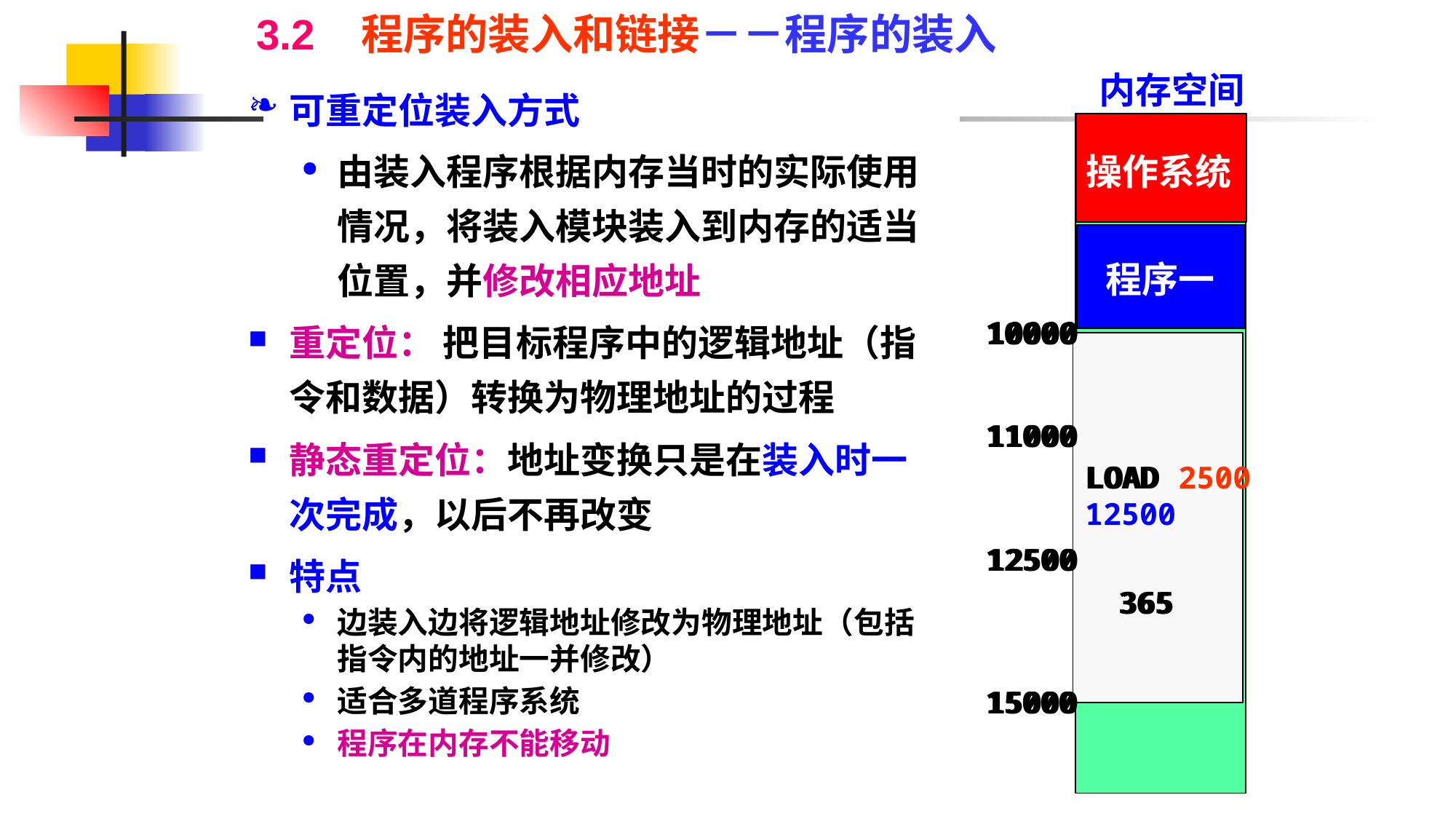

3.2   程序的装入和链接－－程序的装入
内存空间
可重定位装入方式
由装入程序根据内存当时的实际使用情况，将装入模块装入到内存的适当位置，并修改相应地址
重定位： 把目标程序中的逻辑地址（指令和数据）转换为物理地址的过程
静态重定位：地址变换只是在装入时一次完成，以后不再改变
特点
边装入边将逻辑地址修改为物理地址（包括指令内的地址一并修改）
适合多道程序系统
程序在内存不能移动

操作系统
用户空间
逻辑地址
0
1000
LOAD 2500
2500
5000
365
|  |
| --- |
|  |
|  |
|  |
|  |
|  |
| --- |
|  |
|  |
|  |
|  |

程序一
10000
10000
11000
LOAD 12500
12500
15000
365
10000
11000
LOAD 2500
12500
15000
365

装入模块